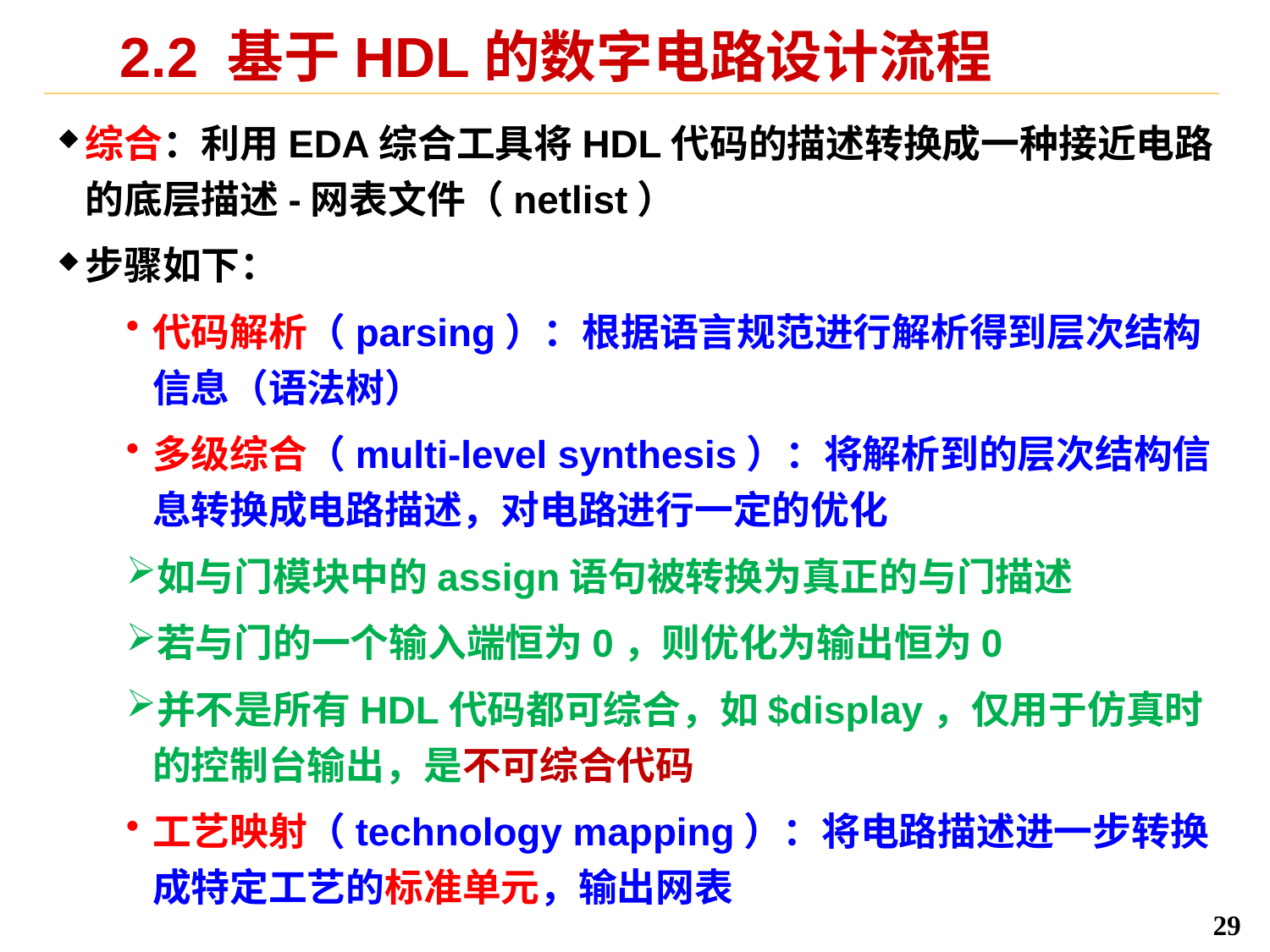

# 2.2 基于HDL的数字电路设计流程
综合：利用EDA综合工具将HDL代码的描述转换成一种接近电路的底层描述-网表文件（netlist）
步骤如下：
代码解析（parsing）：根据语言规范进行解析得到层次结构信息（语法树）
多级综合（multi-level synthesis）：将解析到的层次结构信息转换成电路描述，对电路进行一定的优化
如与门模块中的assign语句被转换为真正的与门描述
若与门的一个输入端恒为0，则优化为输出恒为0
并不是所有HDL代码都可综合，如$display，仅用于仿真时的控制台输出，是不可综合代码
工艺映射（technology mapping）：将电路描述进一步转换成特定工艺的标准单元，输出网表
29